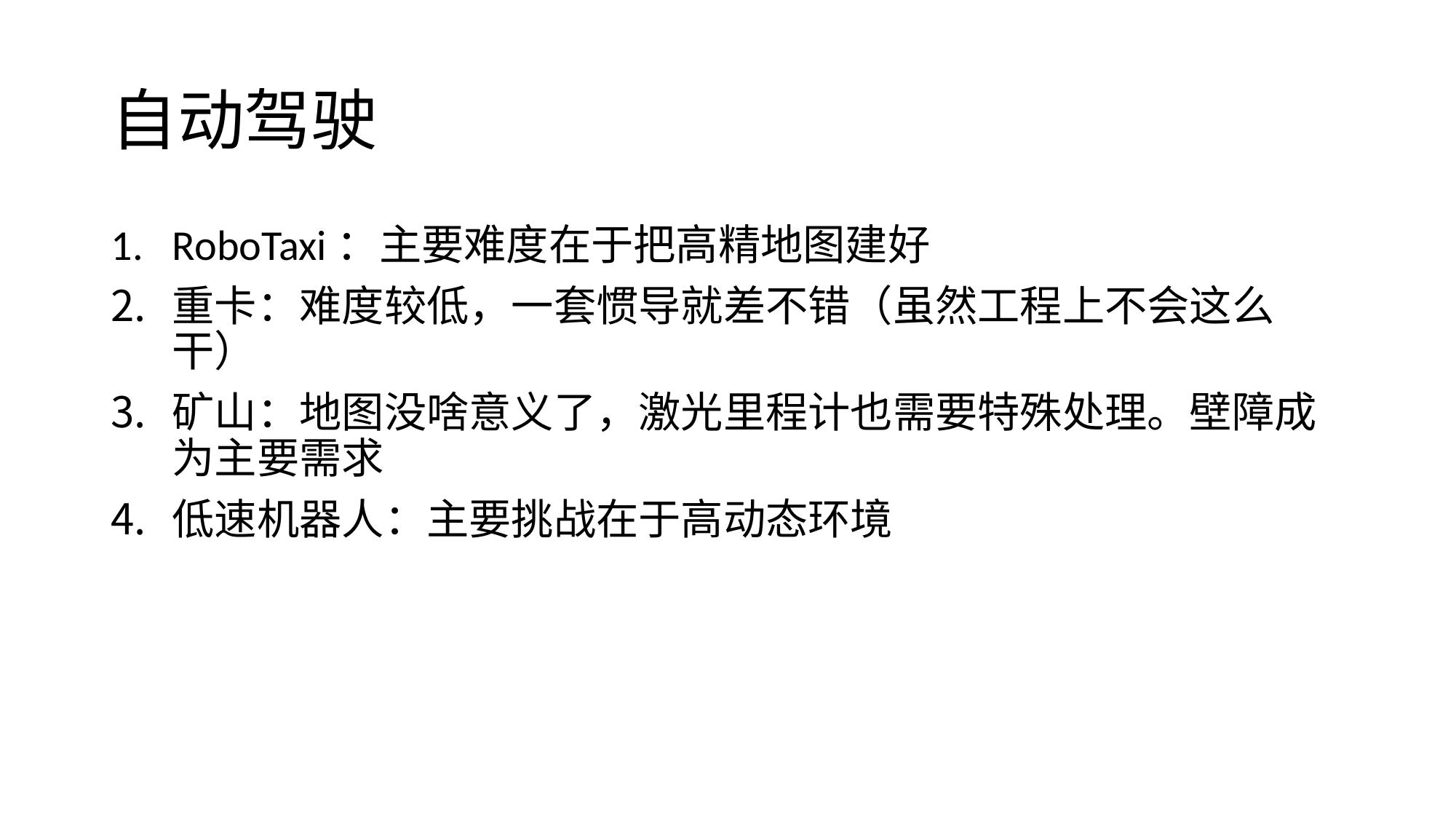

# 自动驾驶
RoboTaxi：主要难度在于把高精地图建好
重卡：难度较低，一套惯导就差不错（虽然工程上不会这么干）
矿山：地图没啥意义了，激光里程计也需要特殊处理。壁障成为主要需求
低速机器人：主要挑战在于高动态环境